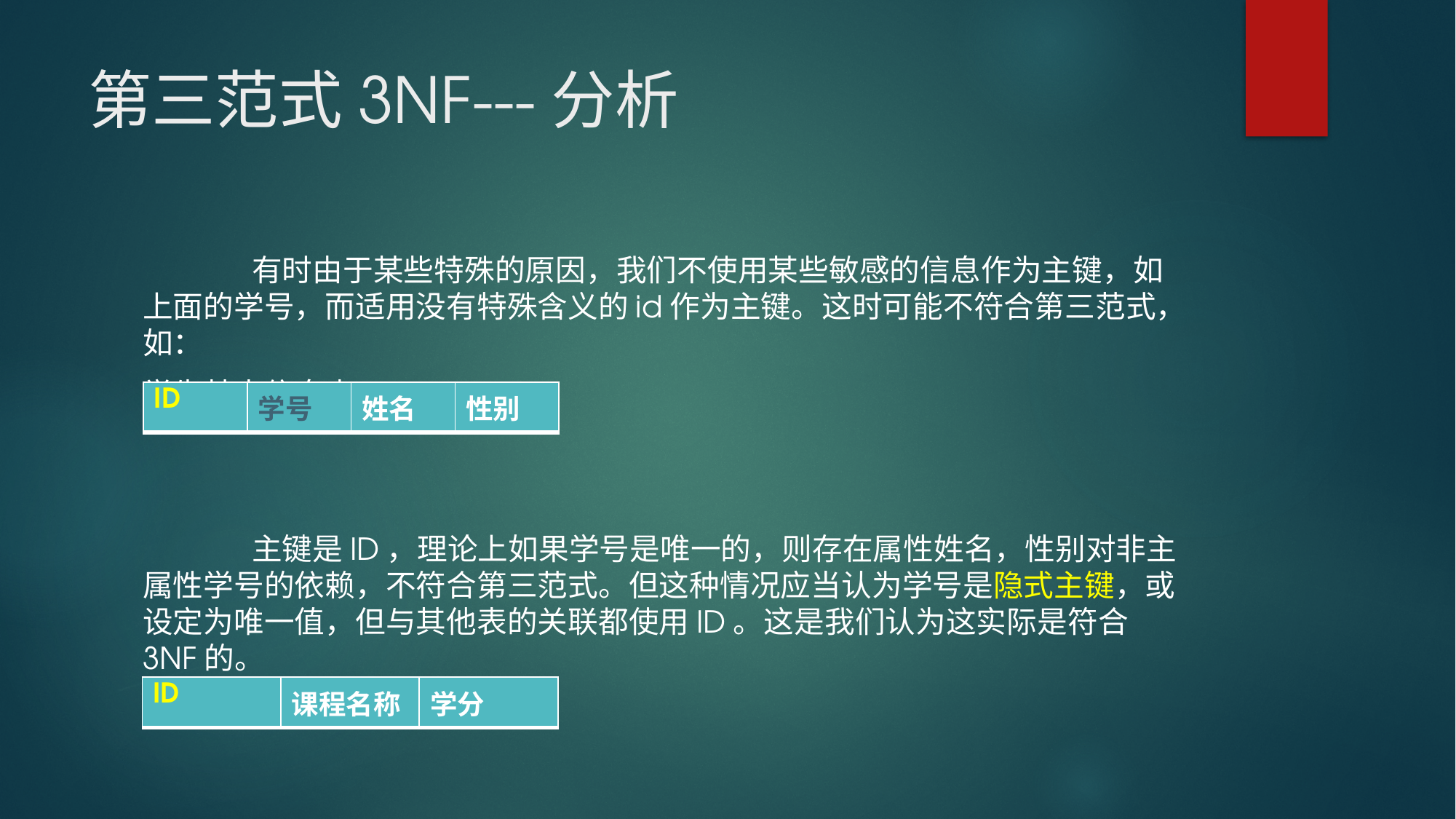

# 第三范式3NF---分析
	有时由于某些特殊的原因，我们不使用某些敏感的信息作为主键，如上面的学号，而适用没有特殊含义的id作为主键。这时可能不符合第三范式，如：
学生基本信息表

	主键是ID，理论上如果学号是唯一的，则存在属性姓名，性别对非主属性学号的依赖，不符合第三范式。但这种情况应当认为学号是隐式主键，或设定为唯一值，但与其他表的关联都使用ID。这是我们认为这实际是符合3NF的。
如学生成绩表应为

| ID | 学号 | 姓名 | 性别 |
| --- | --- | --- | --- |
| ID | 课程名称 | 学分 |
| --- | --- | --- |